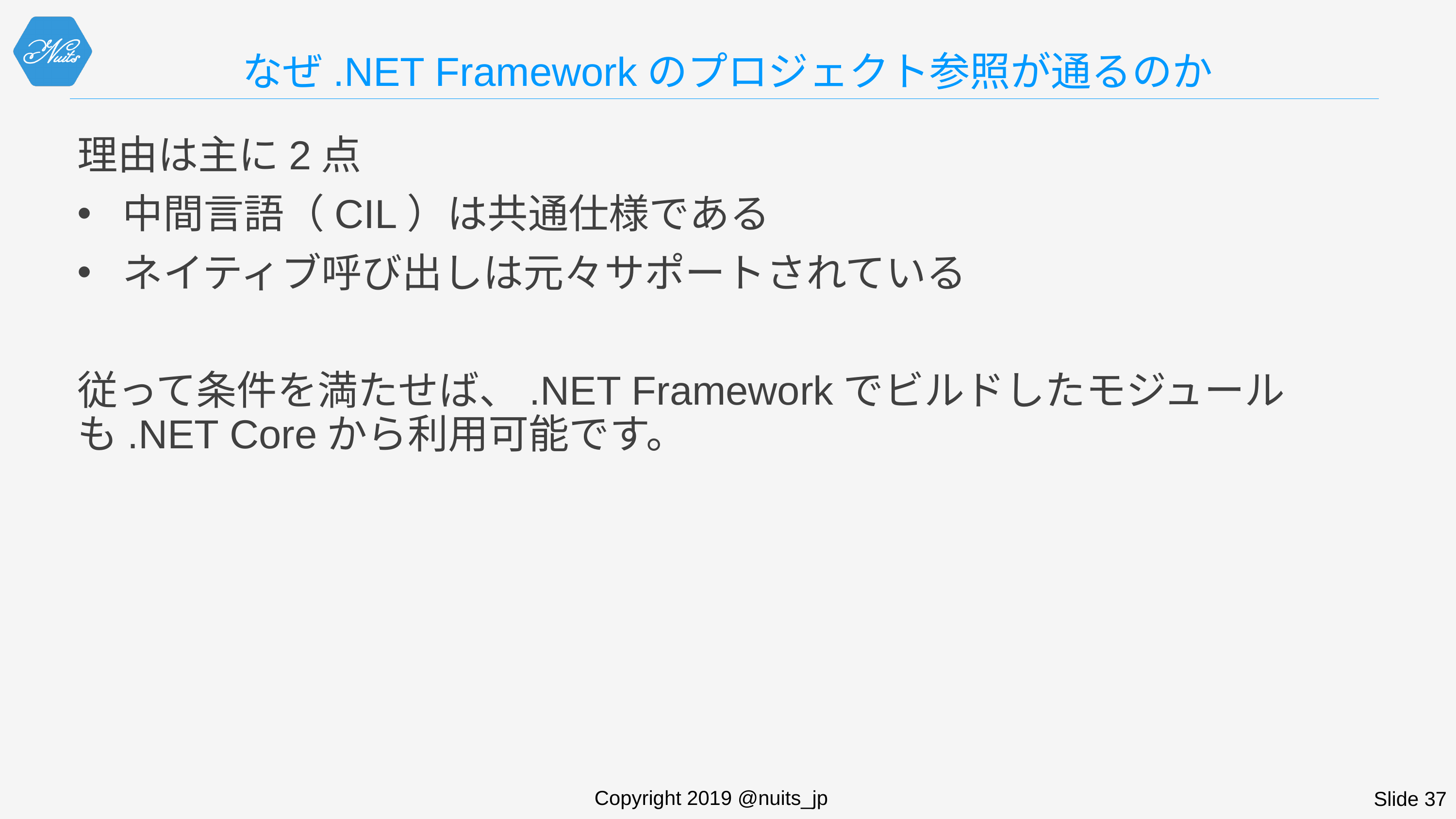

# なぜ.NET Frameworkのプロジェクト参照が通るのか
理由は主に2点
中間言語（CIL）は共通仕様である
ネイティブ呼び出しは元々サポートされている

従って条件を満たせば、.NET Frameworkでビルドしたモジュールも.NET Coreから利用可能です。
Copyright 2019 @nuits_jp
Slide 37